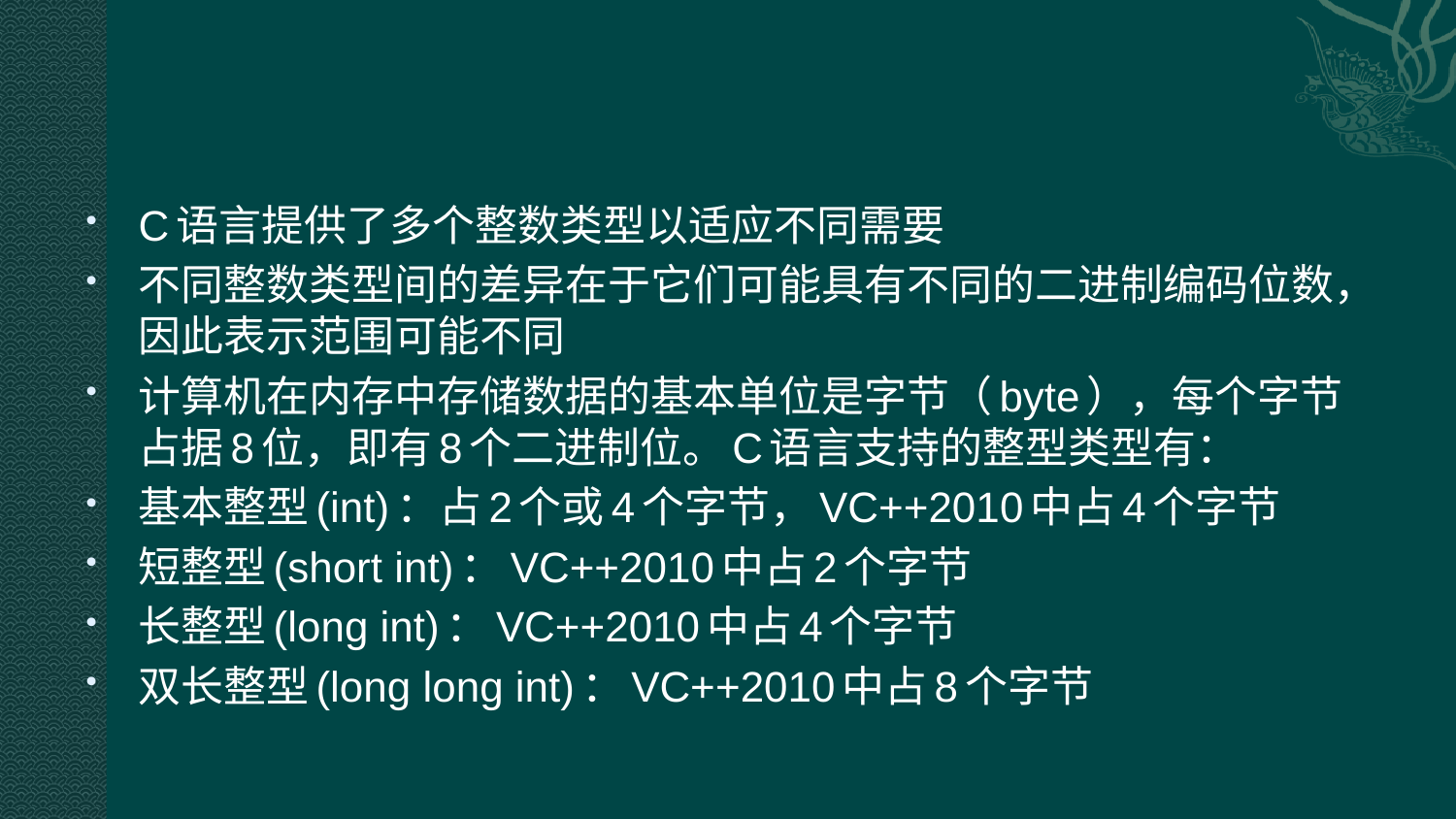

#
C语言提供了多个整数类型以适应不同需要
不同整数类型间的差异在于它们可能具有不同的二进制编码位数，因此表示范围可能不同
计算机在内存中存储数据的基本单位是字节（byte），每个字节占据8位，即有8个二进制位。C语言支持的整型类型有：
基本整型(int)：占2个或4个字节，VC++2010中占4个字节
短整型(short int)：VC++2010中占2个字节
长整型(long int)：VC++2010中占4个字节
双长整型(long long int)：VC++2010中占8个字节